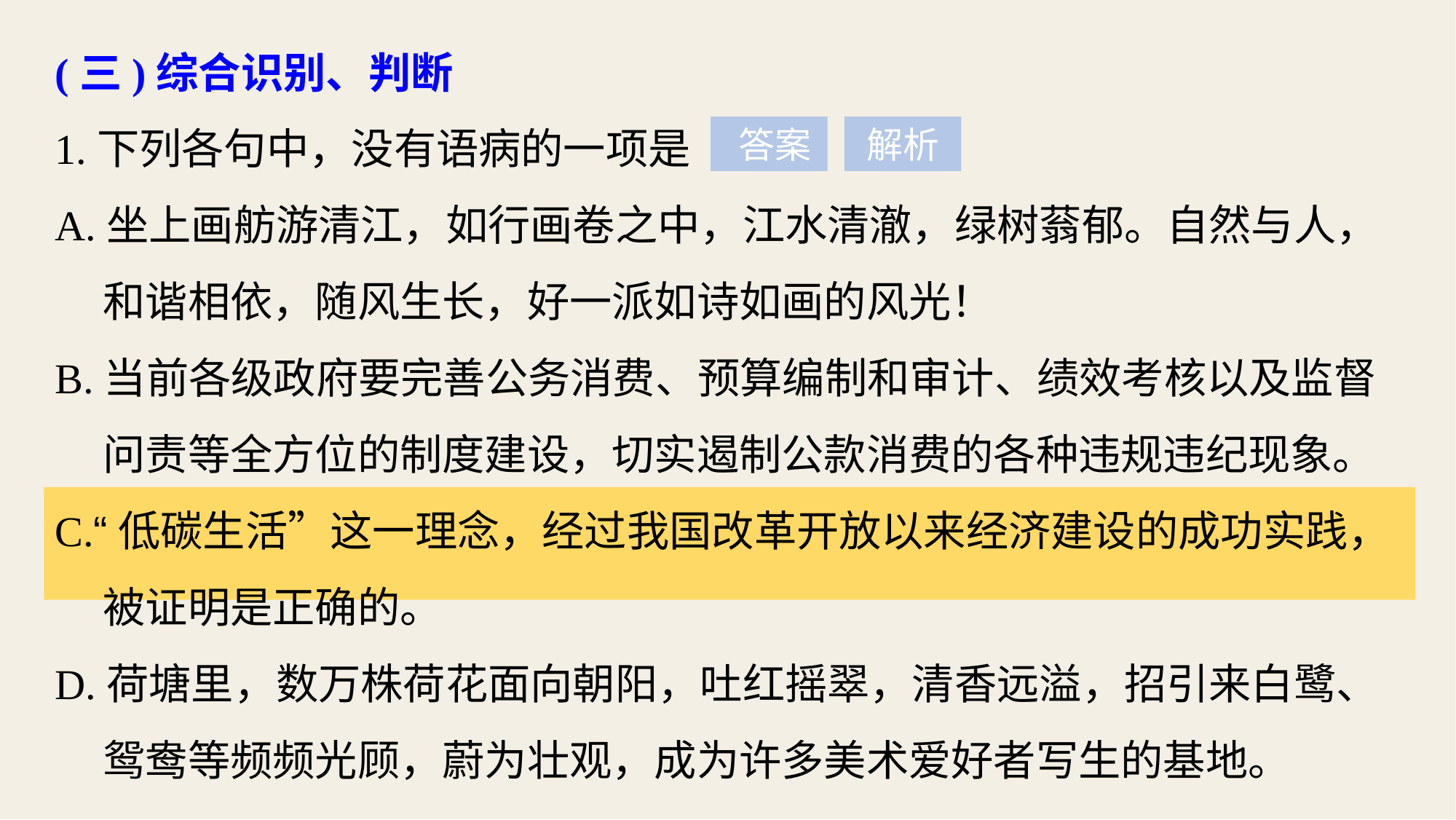

(三)综合识别、判断
1.下列各句中，没有语病的一项是
A.坐上画舫游清江，如行画卷之中，江水清澈，绿树蓊郁。自然与人，
    和谐相依，随风生长，好一派如诗如画的风光！
B.当前各级政府要完善公务消费、预算编制和审计、绩效考核以及监督
    问责等全方位的制度建设，切实遏制公款消费的各种违规违纪现象。
C.“低碳生活”这一理念，经过我国改革开放以来经济建设的成功实践，
    被证明是正确的。
D.荷塘里，数万株荷花面向朝阳，吐红摇翠，清香远溢，招引来白鹭、
    鸳鸯等频频光顾，蔚为壮观，成为许多美术爱好者写生的基地。
 答案
解析